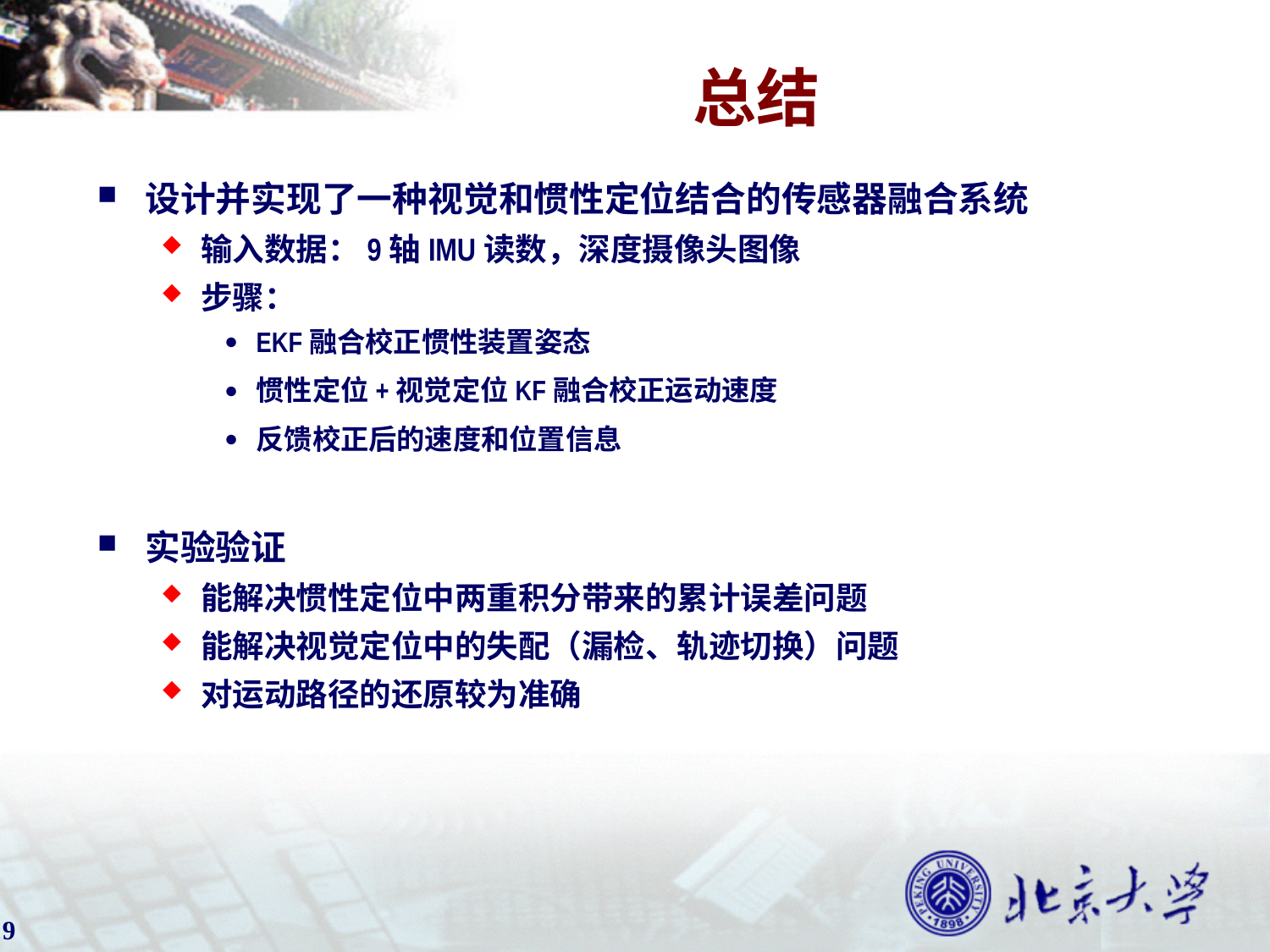

# 总结
设计并实现了一种视觉和惯性定位结合的传感器融合系统
输入数据：9轴IMU读数，深度摄像头图像
步骤：
EKF融合校正惯性装置姿态
惯性定位+视觉定位KF融合校正运动速度
反馈校正后的速度和位置信息

实验验证
能解决惯性定位中两重积分带来的累计误差问题
能解决视觉定位中的失配（漏检、轨迹切换）问题
对运动路径的还原较为准确